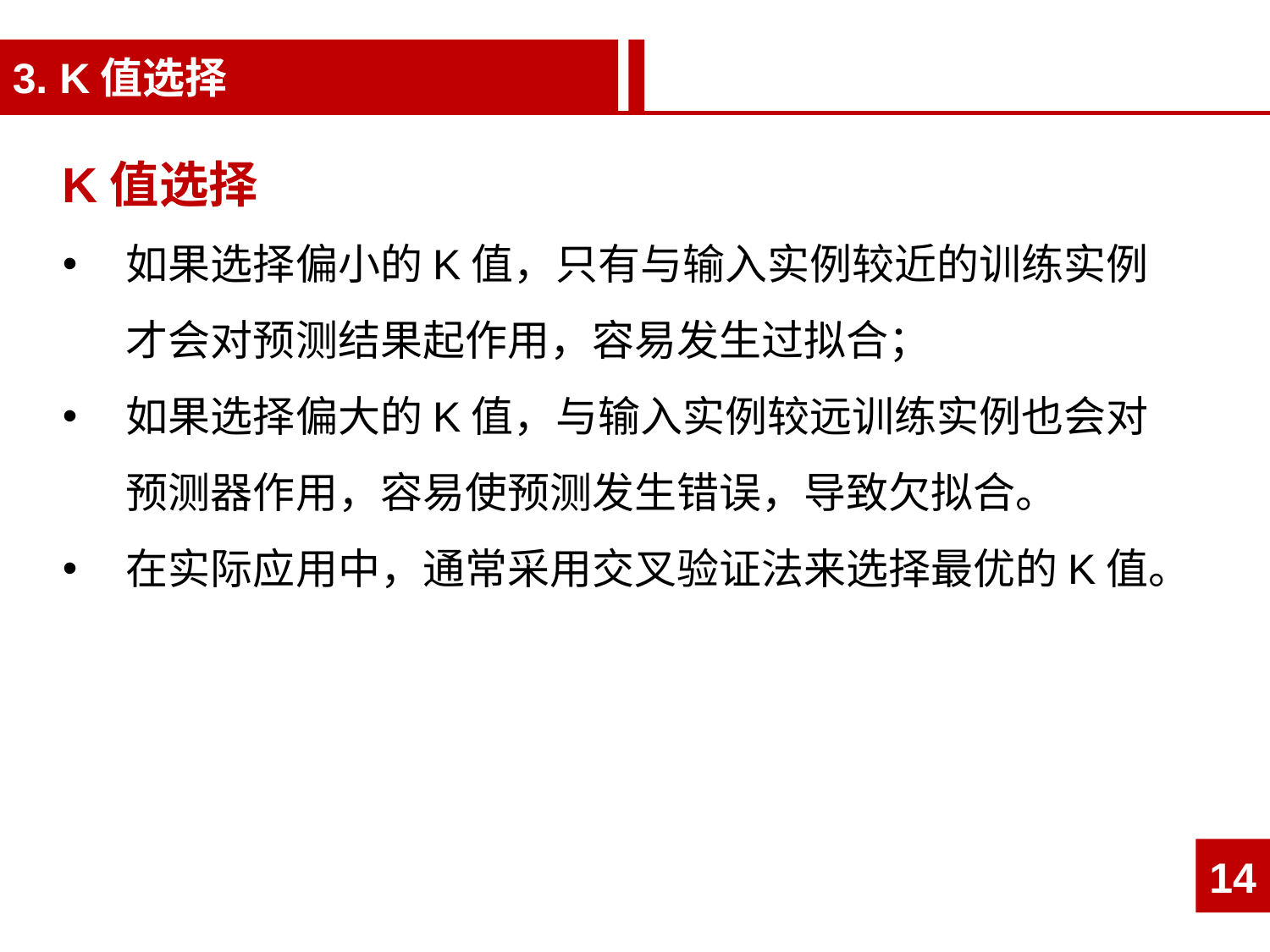

3. K值选择

K值选择
如果选择偏小的K值，只有与输入实例较近的训练实例才会对预测结果起作用，容易发生过拟合；
如果选择偏大的K值，与输入实例较远训练实例也会对预测器作用，容易使预测发生错误，导致欠拟合。
在实际应用中，通常采用交叉验证法来选择最优的K值。
14